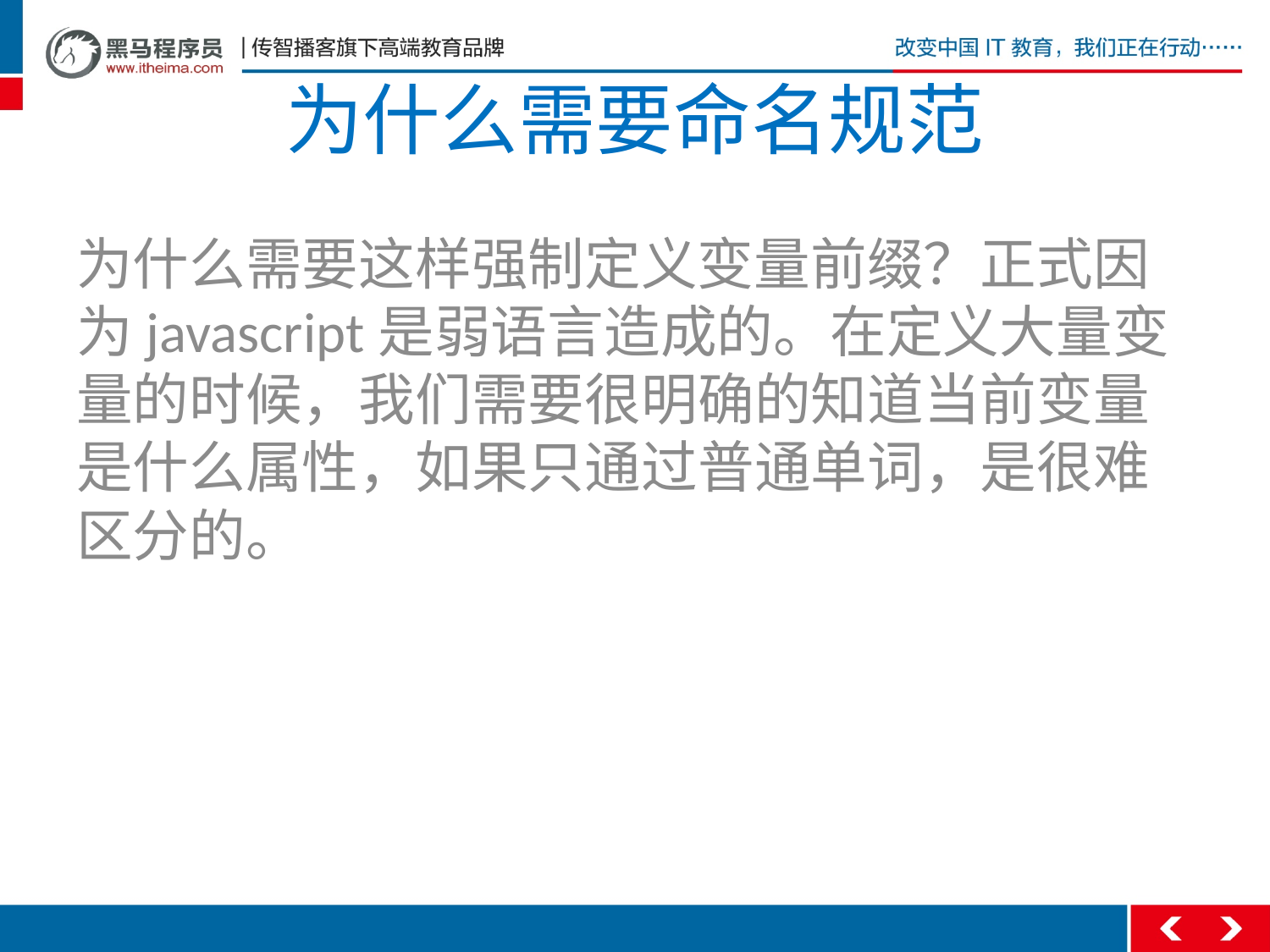

# 为什么需要命名规范
为什么需要这样强制定义变量前缀？正式因为javascript是弱语言造成的。在定义大量变量的时候，我们需要很明确的知道当前变量是什么属性，如果只通过普通单词，是很难区分的。